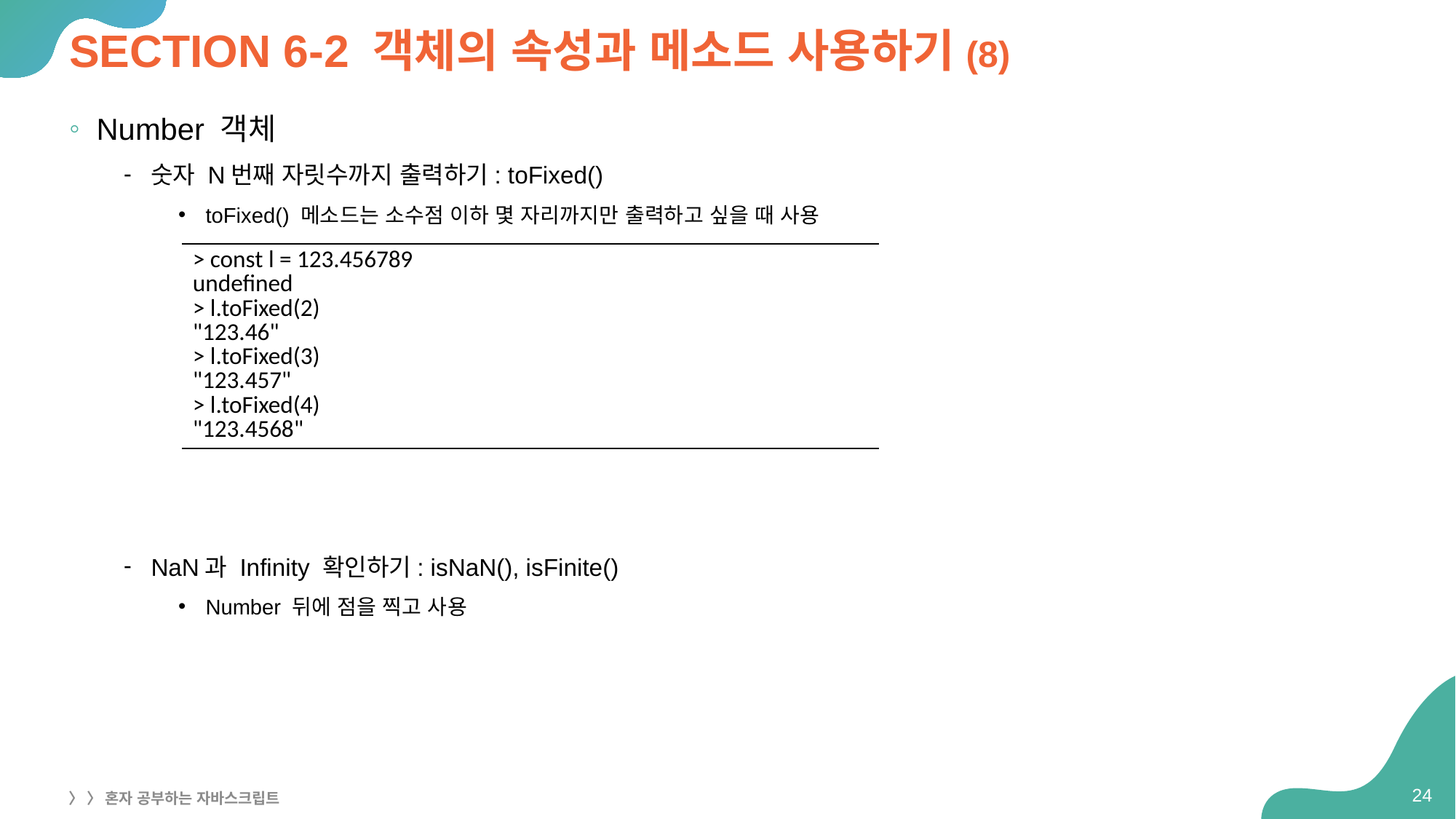

# SECTION 6-2 객체의 속성과 메소드 사용하기(8)
Number 객체
숫자 N번째 자릿수까지 출력하기: toFixed()
toFixed() 메소드는 소수점 이하 몇 자리까지만 출력하고 싶을 때 사용

NaN과 Infinity 확인하기: isNaN(), isFinite()
Number 뒤에 점을 찍고 사용

| > const l = 123.456789 undefined > l.toFixed(2) "123.46" > l.toFixed(3) "123.457" > l.toFixed(4) "123.4568" |
| --- |
24
〉 〉 혼자 공부하는 자바스크립트